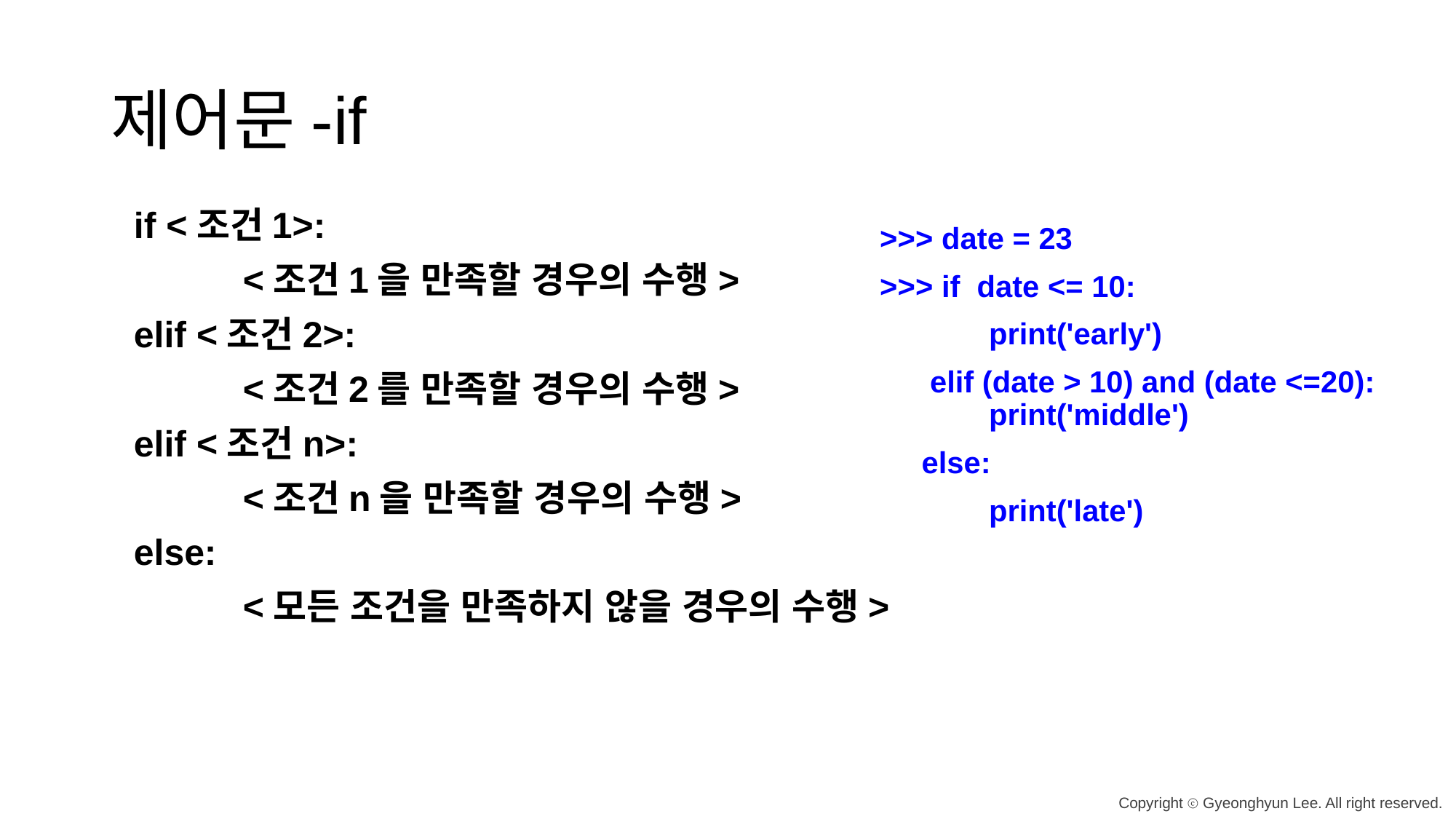

# 제어문-if
if <조건1>:
	<조건1을 만족할 경우의 수행>
elif <조건2>:
	<조건2를 만족할 경우의 수행>
elif <조건n>:
	<조건n을 만족할 경우의 수행>
else:
	<모든 조건을 만족하지 않을 경우의 수행>

>>> date = 23
>>> if  date <= 10:
	print('early')
      elif (date > 10) and (date <=20):	print('middle')
     else:
	print('late')